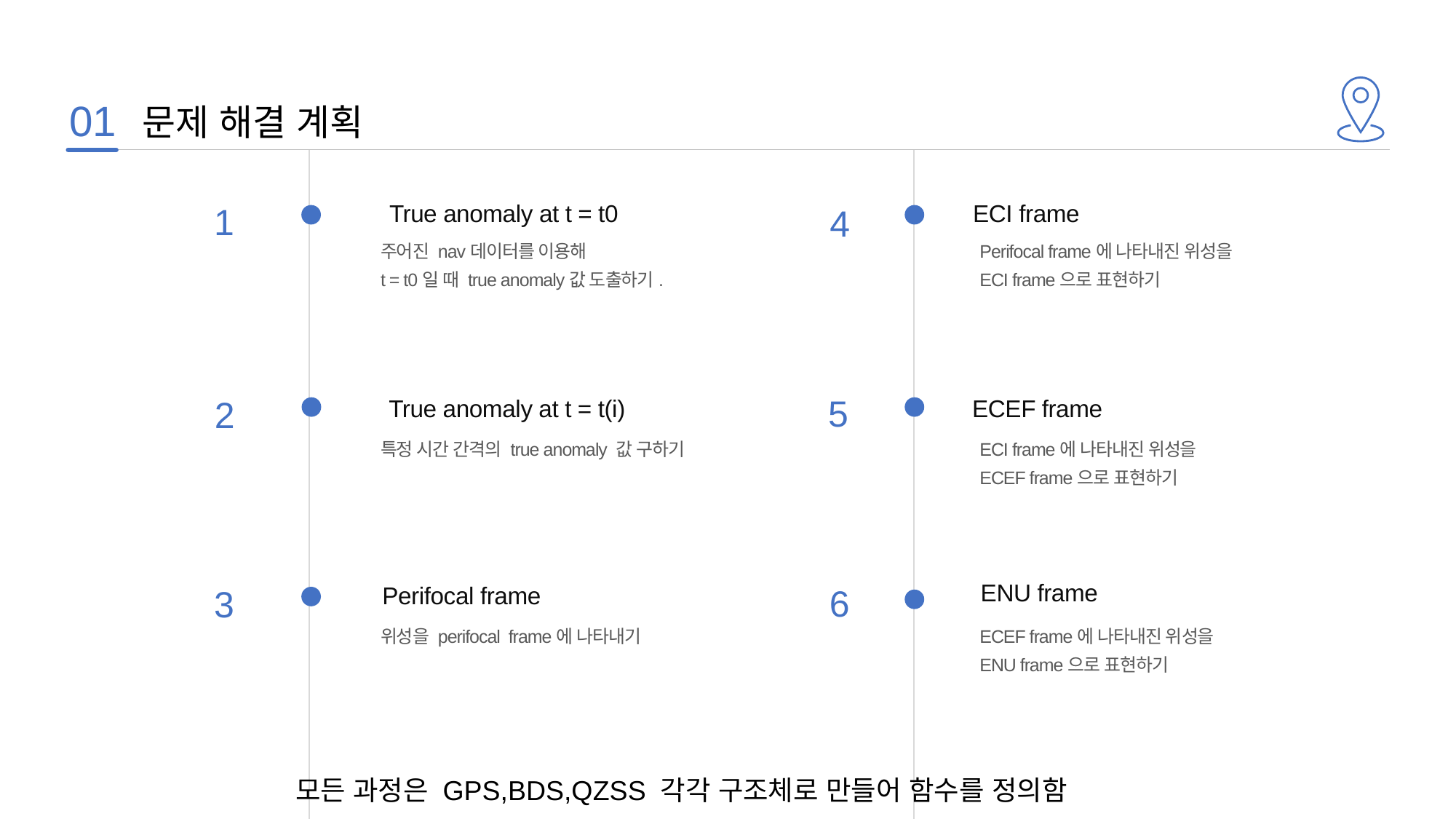

01
문제 해결 계획
ECI frame
1
True anomaly at t = t0
4

주어진 nav데이터를 이용해
t = t0일 때 true anomaly값 도출하기.
Perifocal frame에 나타내진 위성을
ECI frame으로 표현하기
5
2
True anomaly at t = t(i)
ECEF frame

특정 시간 간격의 true anomaly 값 구하기
ECI frame에 나타내진 위성을
ECEF frame으로 표현하기
ENU frame
6
3
Perifocal frame

위성을 perifocal  frame에 나타내기
ECEF frame에 나타내진 위성을
ENU frame으로 표현하기
모든 과정은 GPS,BDS,QZSS 각각 구조체로 만들어 함수를 정의함